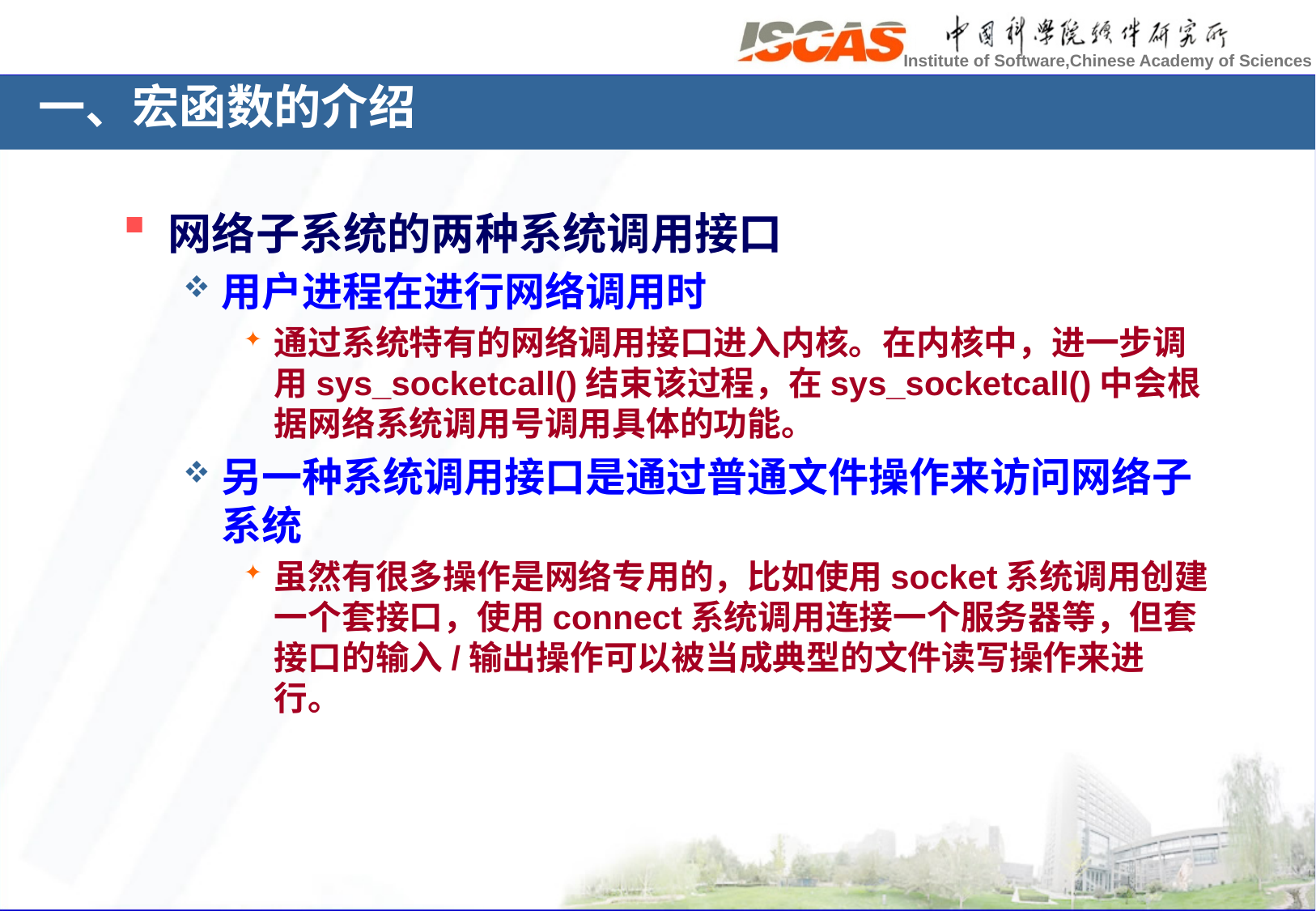

# 一、宏函数的介绍
网络子系统的两种系统调用接口
用户进程在进行网络调用时
通过系统特有的网络调用接口进入内核。在内核中，进一步调用sys_socketcall()结束该过程，在sys_socketcall()中会根据网络系统调用号调用具体的功能。
另一种系统调用接口是通过普通文件操作来访问网络子系统
虽然有很多操作是网络专用的，比如使用socket系统调用创建一个套接口，使用connect系统调用连接一个服务器等，但套接口的输入/输出操作可以被当成典型的文件读写操作来进行。